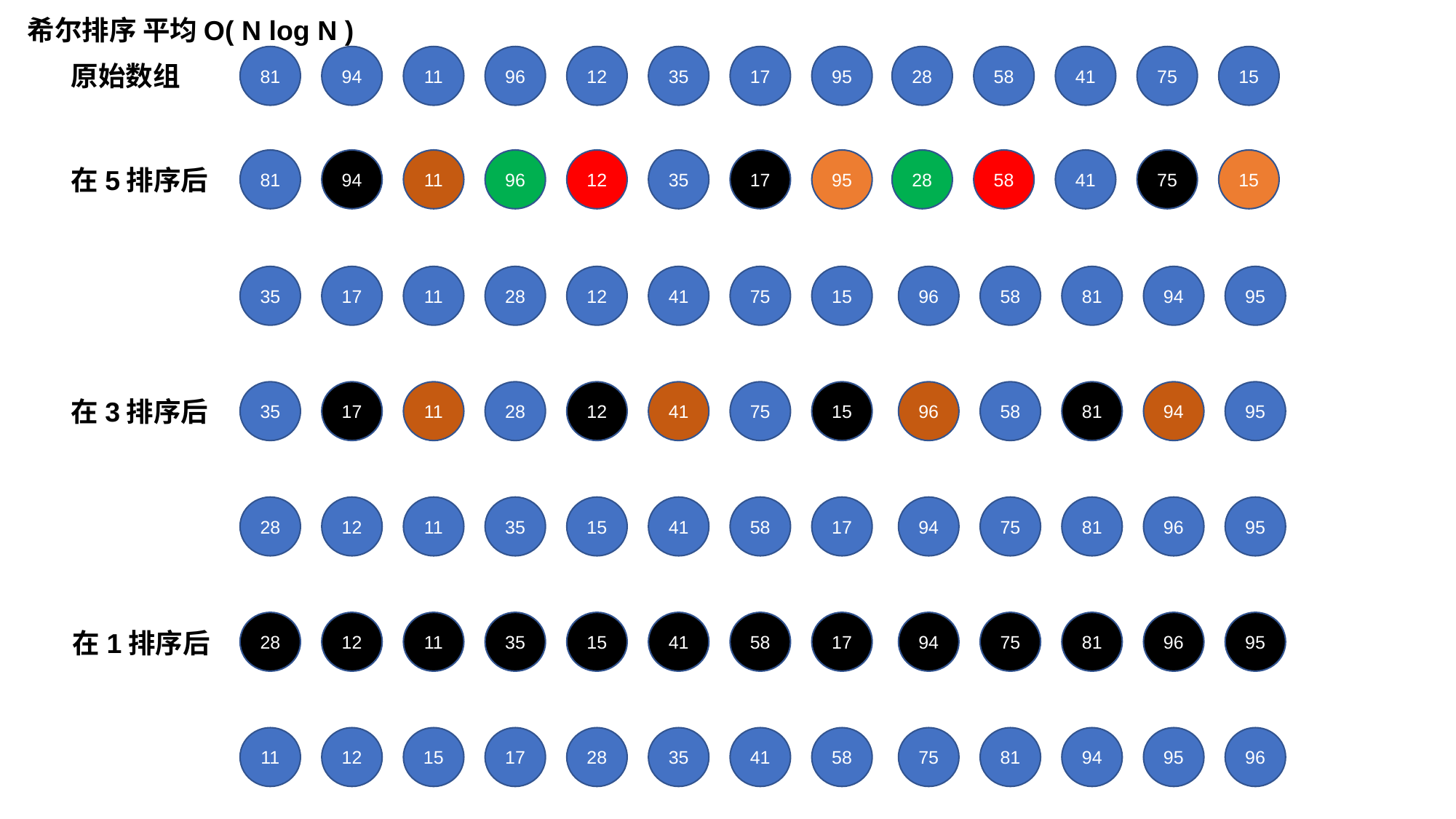

希尔排序 平均O( N log N )
81
94
11
96
12
35
17
95
28
58
41
75
15
原始数组
81
94
11
96
12
35
17
95
28
58
41
75
15
在5排序后
35
17
11
28
12
41
75
15
96
58
81
94
95
35
17
11
28
12
41
75
15
96
58
81
94
95
在3排序后

28
12
11
35
15
41
58
17
94
75
81
96
95
28
12
11
35
15
41
58
17
94
75
81
96
95
在1排序后

11
12
15
17
28
35
41
58
75
81
94
95
96